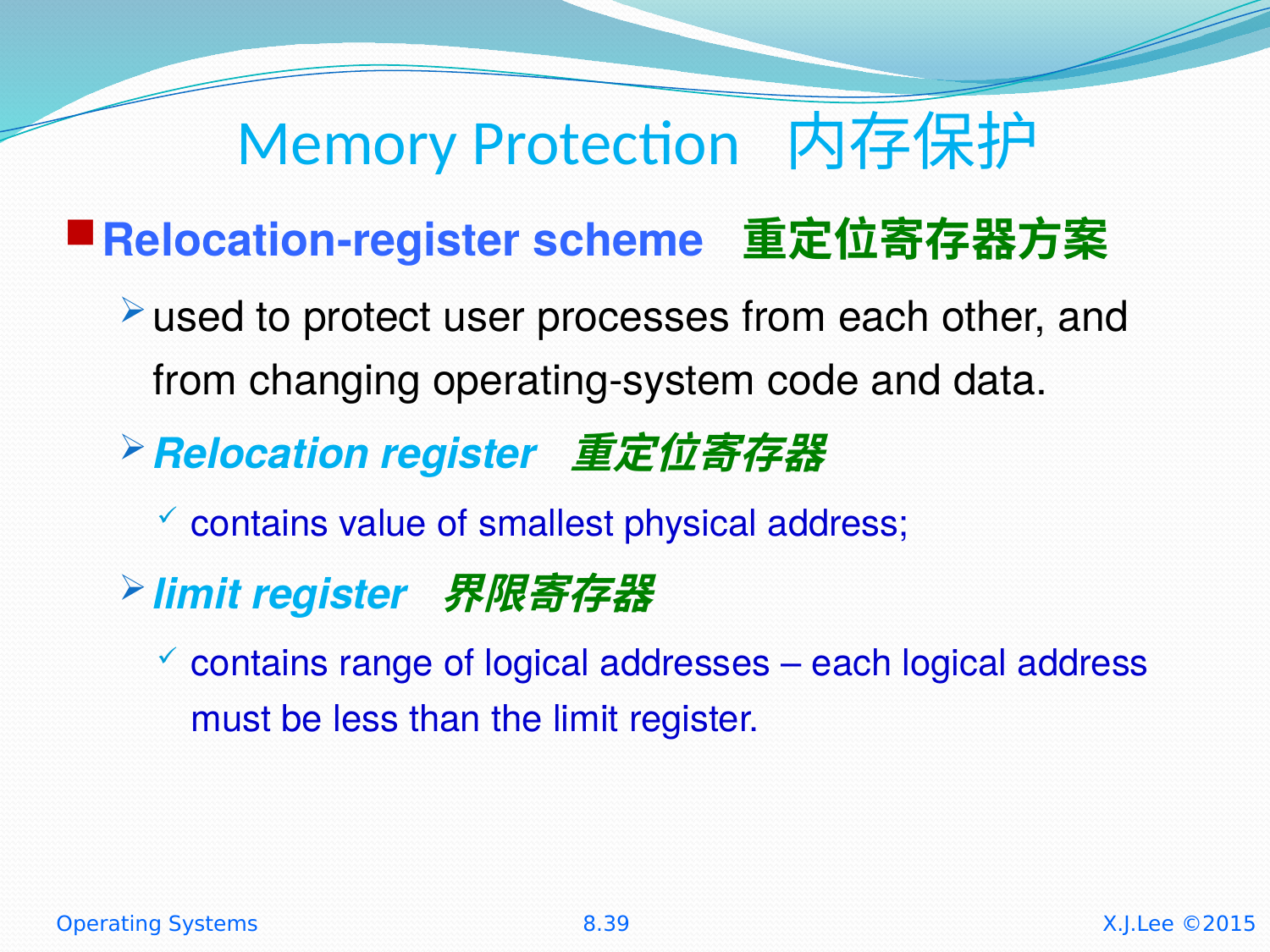

# Memory Protection  内存保护
Relocation-register scheme  重定位寄存器方案
used to protect user processes from each other, and from changing operating-system code and data.
Relocation register  重定位寄存器
contains value of smallest physical address;
limit register  界限寄存器
contains range of logical addresses – each logical address must be less than the limit register.
Operating Systems
8.39
X.J.Lee ©2015